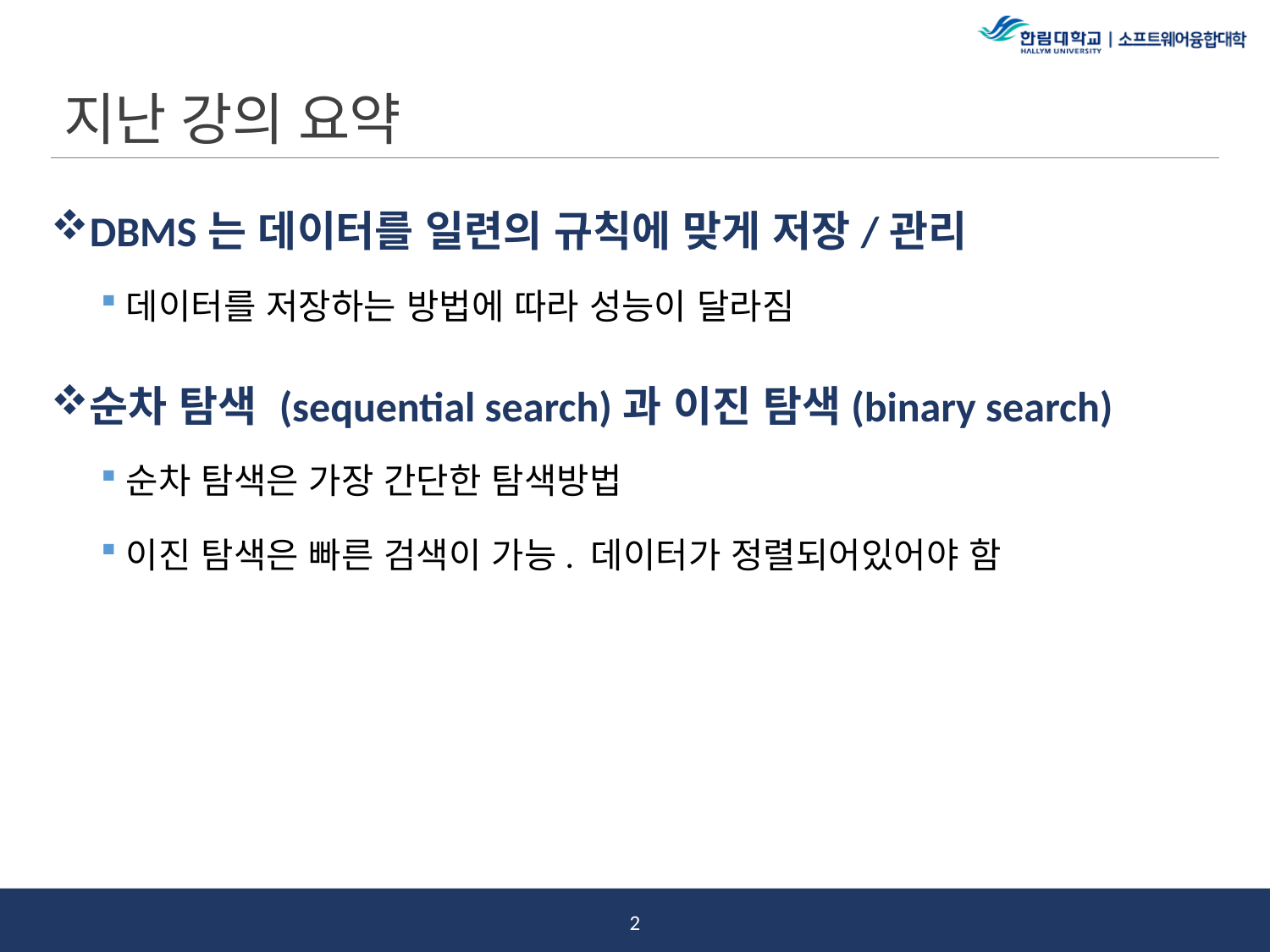

# 지난 강의 요약
DBMS는 데이터를 일련의 규칙에 맞게 저장/관리
데이터를 저장하는 방법에 따라 성능이 달라짐
순차 탐색 (sequential search)과 이진 탐색(binary search)
순차 탐색은 가장 간단한 탐색방법
이진 탐색은 빠른 검색이 가능. 데이터가 정렬되어있어야 함
2